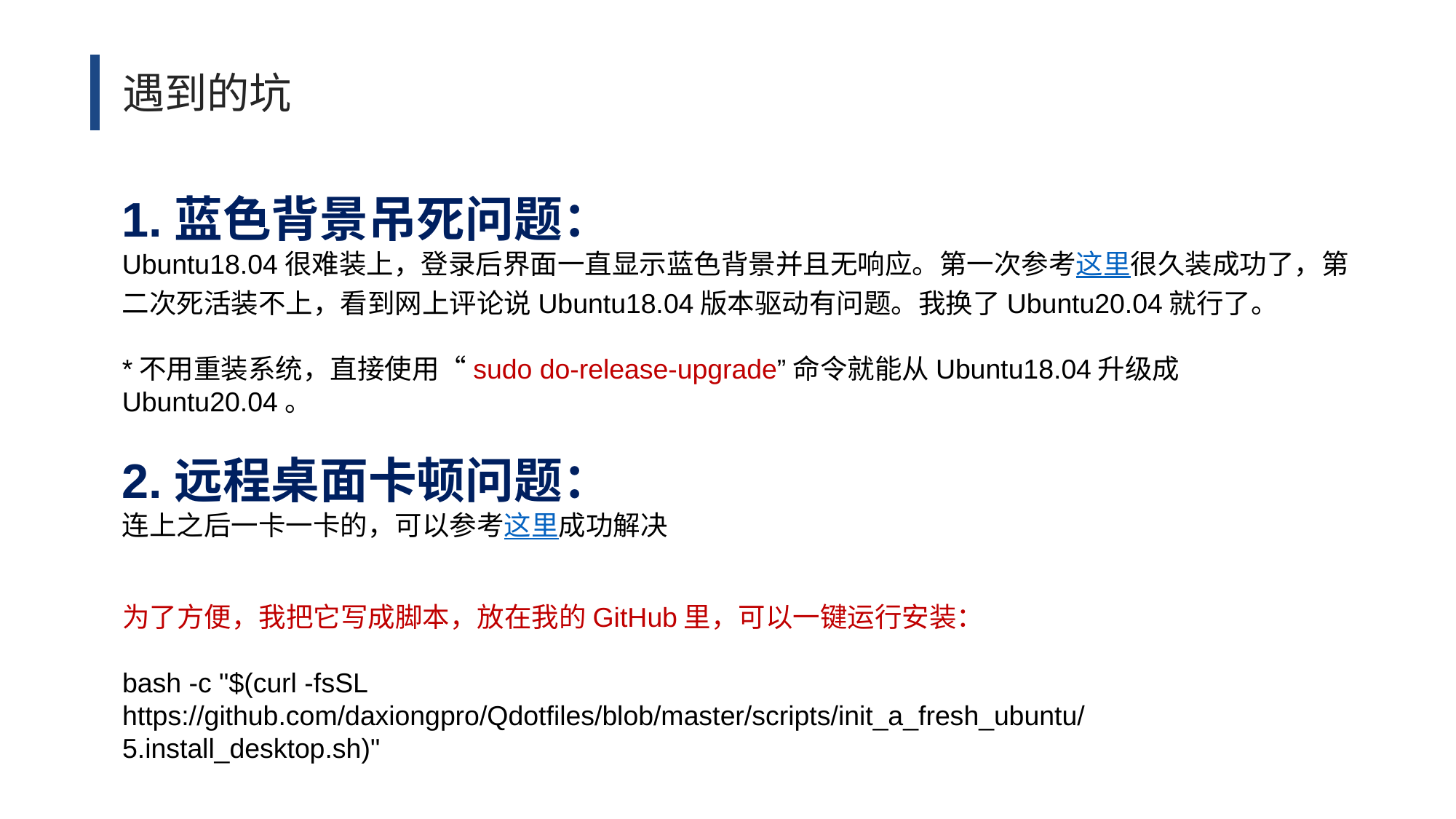

遇到的坑
1.蓝色背景吊死问题：
Ubuntu18.04很难装上，登录后界面一直显示蓝色背景并且无响应。第一次参考这里很久装成功了，第二次死活装不上，看到网上评论说Ubuntu18.04版本驱动有问题。我换了Ubuntu20.04就行了。

*不用重装系统，直接使用“sudo do-release-upgrade”命令就能从Ubuntu18.04升级成Ubuntu20.04。

2.远程桌面卡顿问题：
连上之后一卡一卡的，可以参考这里成功解决
为了方便，我把它写成脚本，放在我的GitHub里，可以一键运行安装：

bash -c "$(curl -fsSL https://github.com/daxiongpro/Qdotfiles/blob/master/scripts/init_a_fresh_ubuntu/5.install_desktop.sh)"